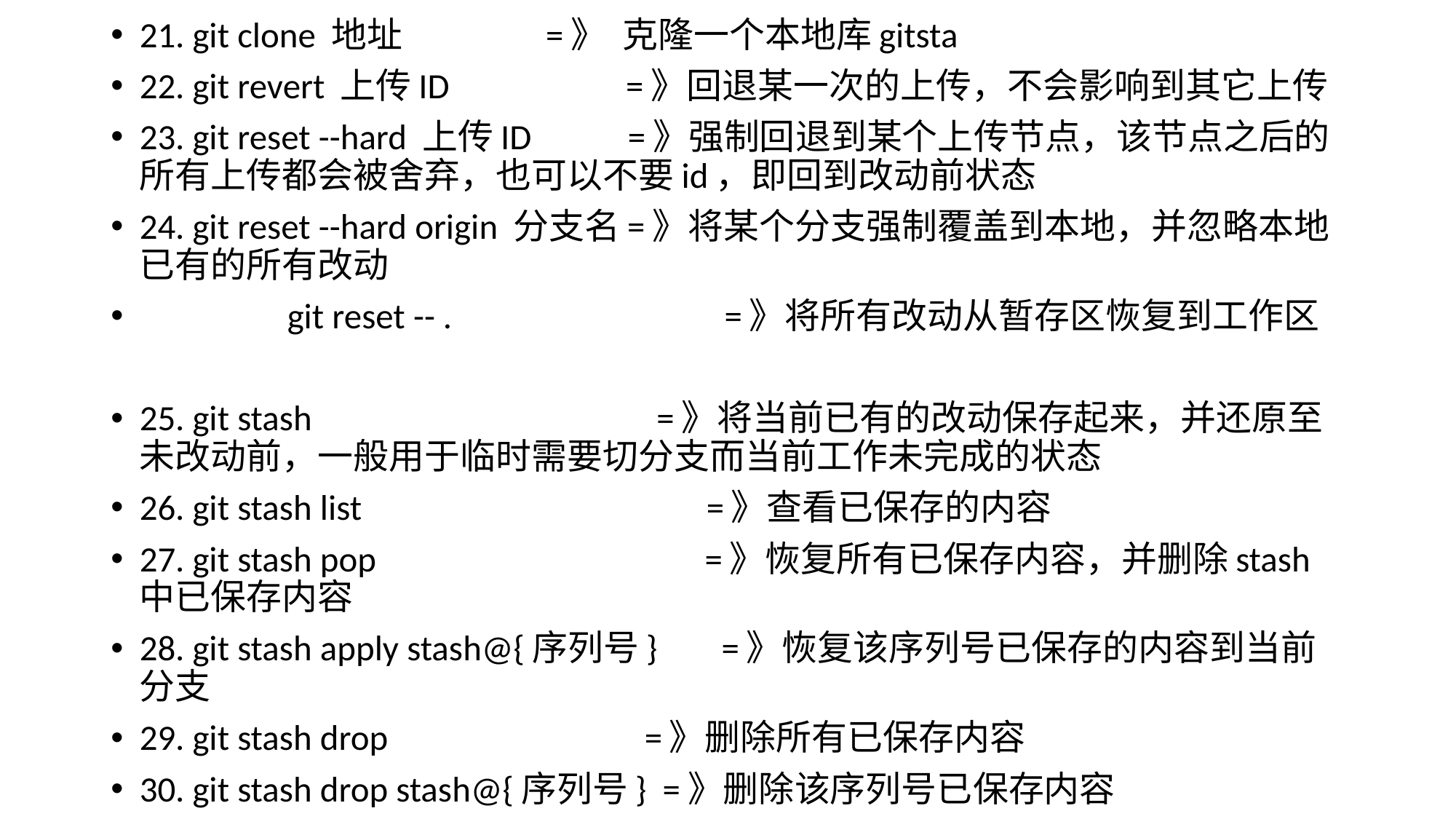

21. git clone 地址                 =》  克隆一个本地库gitsta
22. git revert 上传ID                      =》回退某一次的上传，不会影响到其它上传
23. git reset --hard 上传ID            =》强制回退到某个上传节点，该节点之后的所有上传都会被舍弃，也可以不要id，即回到改动前状态
24. git reset --hard origin 分支名=》将某个分支强制覆盖到本地，并忽略本地已有的所有改动
	       git reset -- .                                  =》将所有改动从暂存区恢复到工作区

25. git stash                                           =》将当前已有的改动保存起来，并还原至未改动前，一般用于临时需要切分支而当前工作未完成的状态
26. git stash list                                           =》查看已保存的内容
27. git stash pop                                         =》恢复所有已保存内容，并删除stash中已保存内容
28. git stash apply stash@{序列号}        =》恢复该序列号已保存的内容到当前分支
29. git stash drop                                =》删除所有已保存内容
30. git stash drop stash@{序列号}  =》删除该序列号已保存内容